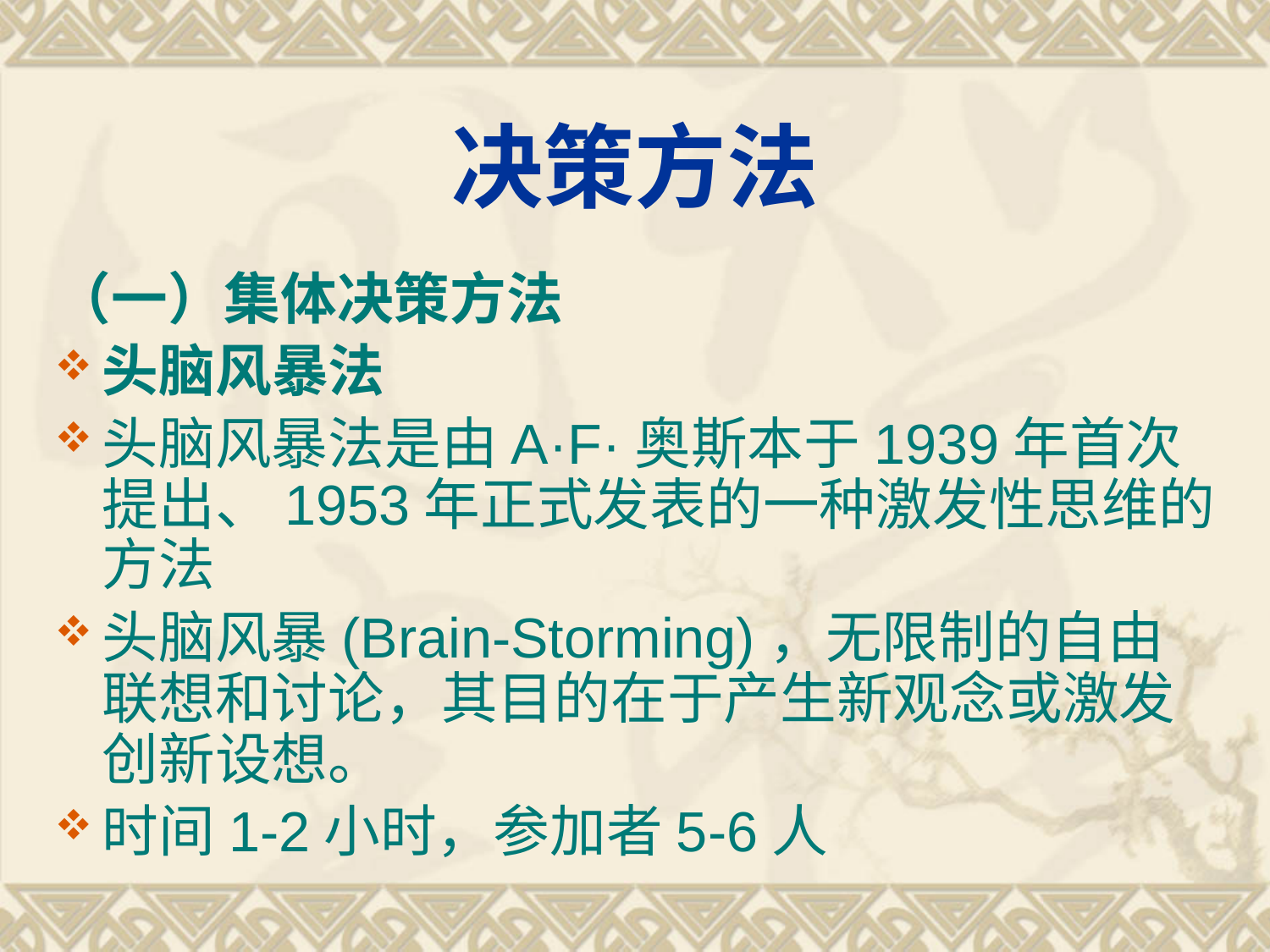

# 决策方法
（一）集体决策方法
头脑风暴法
头脑风暴法是由A·F·奥斯本于1939年首次提出、1953年正式发表的一种激发性思维的方法
头脑风暴(Brain-Storming)，无限制的自由联想和讨论，其目的在于产生新观念或激发创新设想。
时间1-2小时，参加者5-6人